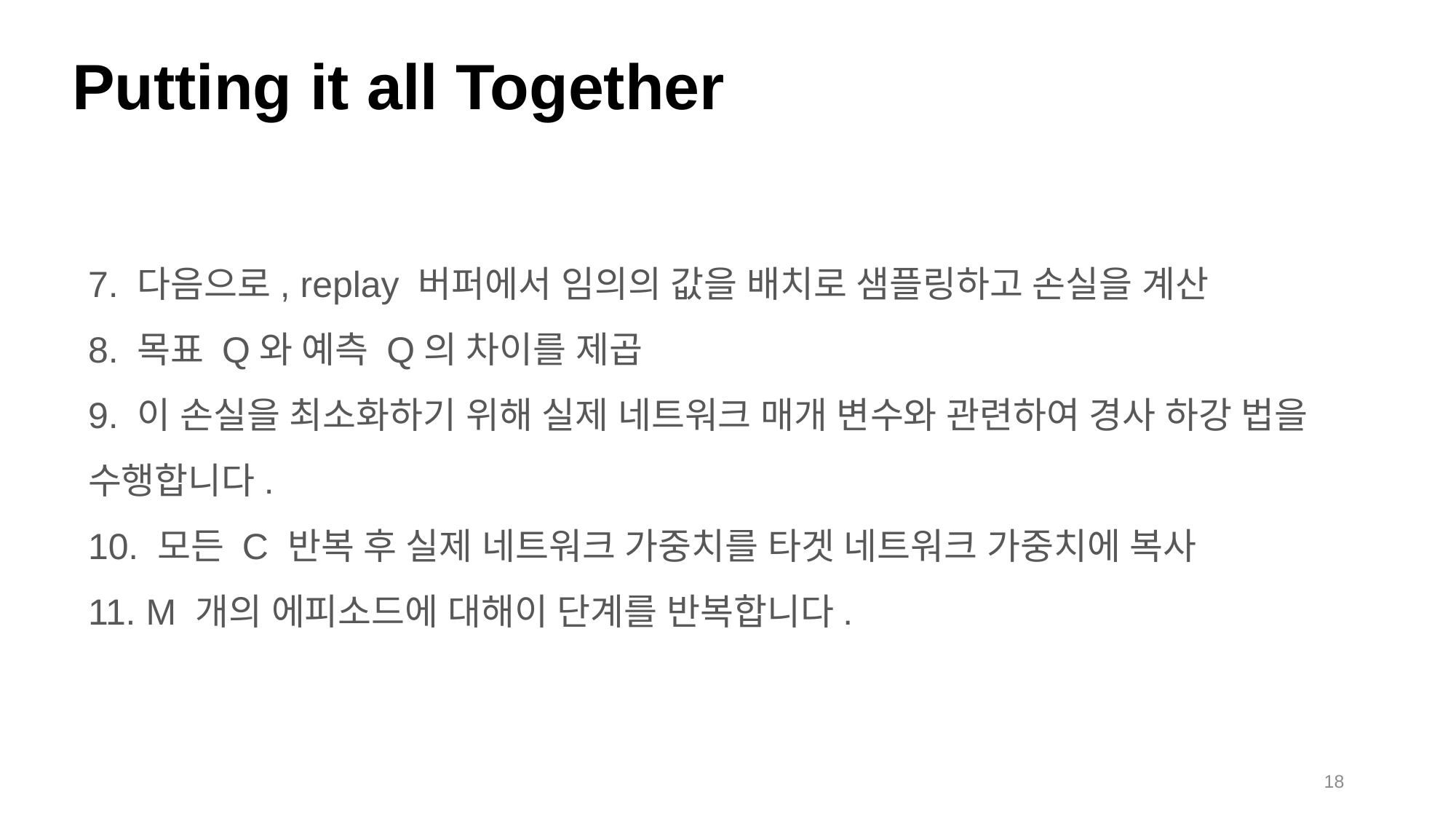

# Putting it all Together
7. 다음으로, replay 버퍼에서 임의의 값을 배치로 샘플링하고 손실을 계산
8. 목표 Q와 예측 Q의 차이를 제곱
9. 이 손실을 최소화하기 위해 실제 네트워크 매개 변수와 관련하여 경사 하강 법을 수행합니다.
10. 모든 C 반복 후 실제 네트워크 가중치를 타겟 네트워크 가중치에 복사
11. M 개의 에피소드에 대해이 단계를 반복합니다.
18